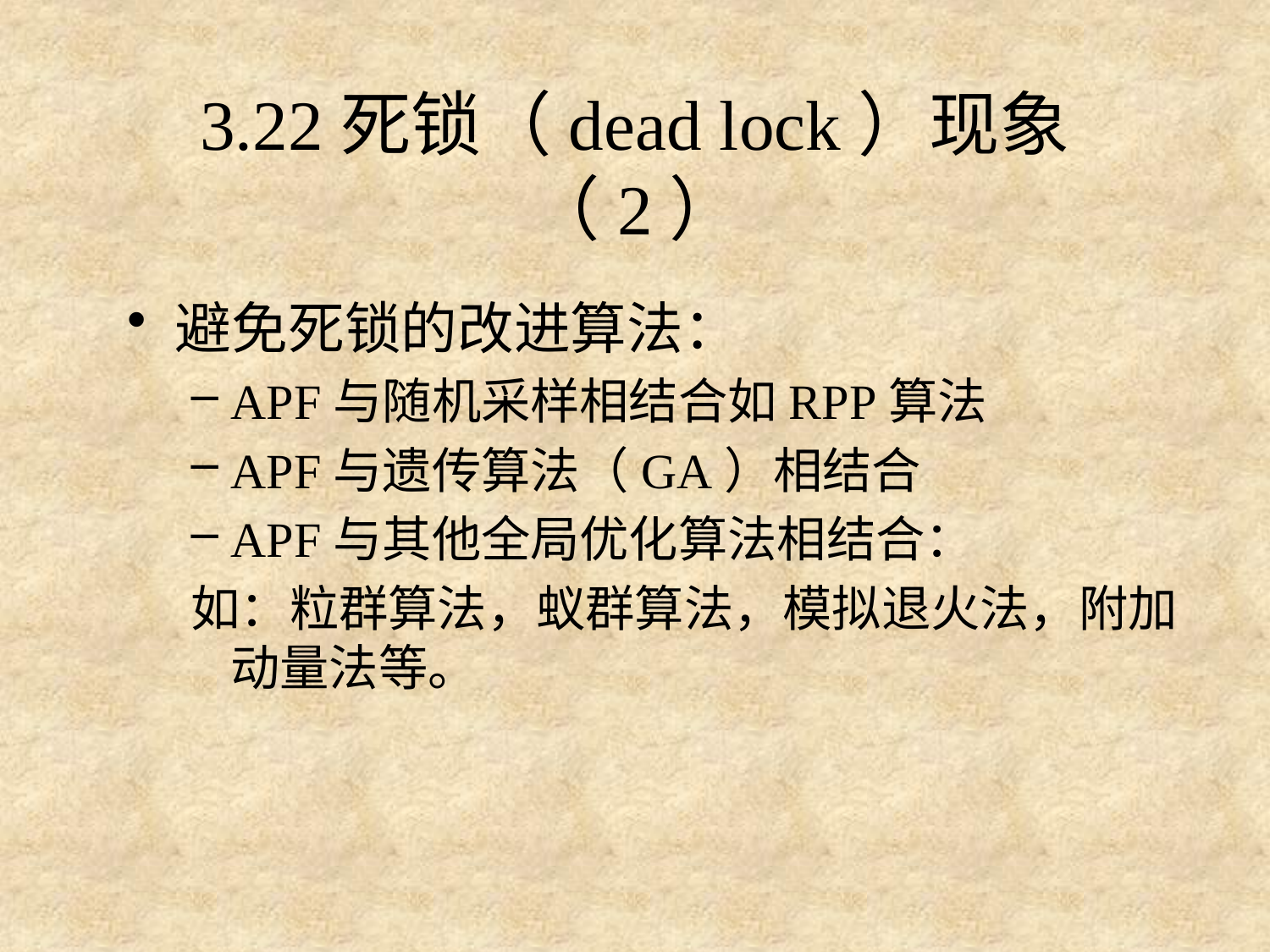

# 3.22死锁（dead lock）现象（2）
避免死锁的改进算法：
APF与随机采样相结合如RPP算法
APF与遗传算法（GA）相结合
APF与其他全局优化算法相结合：
如：粒群算法，蚁群算法，模拟退火法，附加动量法等。